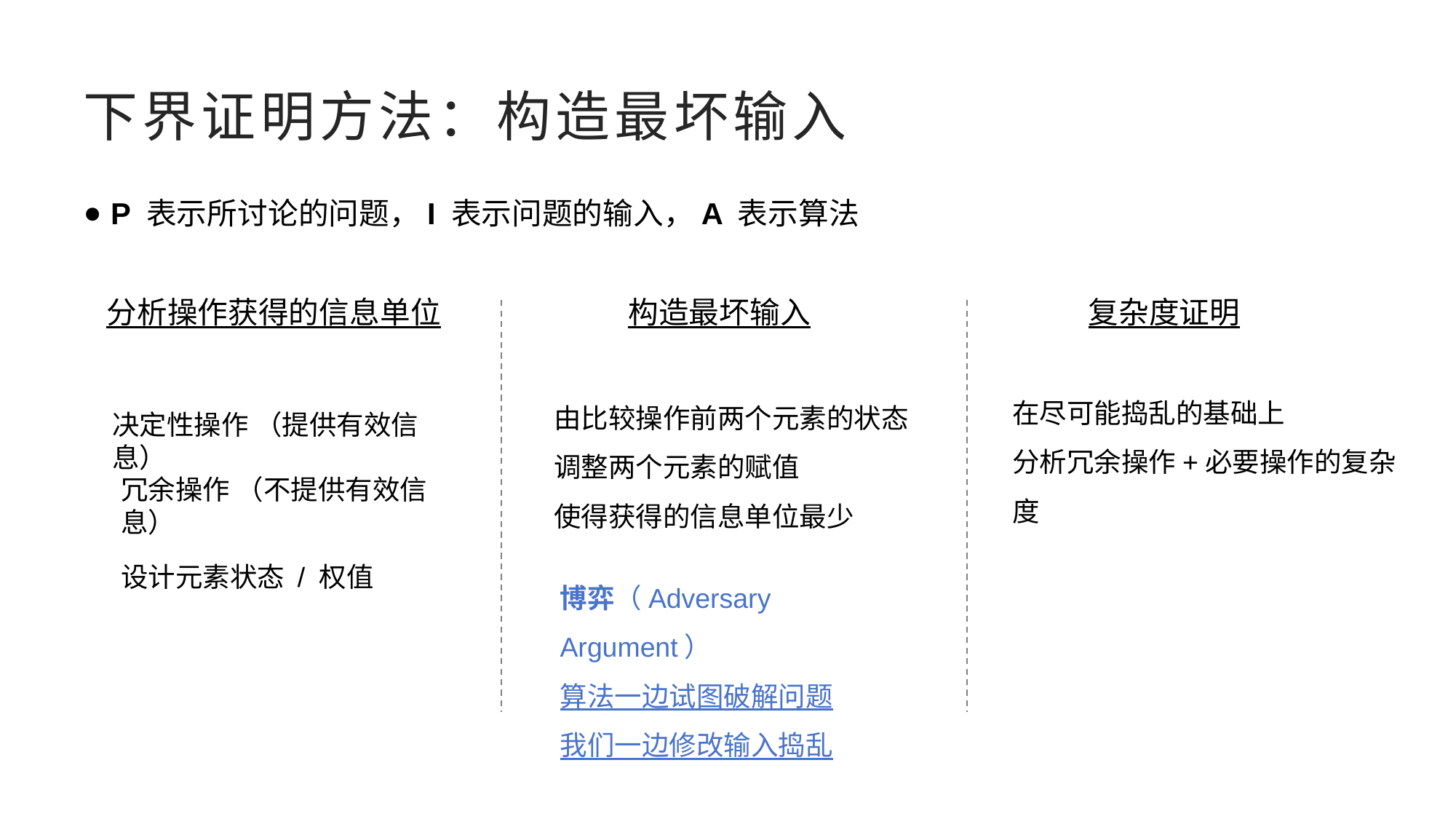

# 下界证明方法：构造最坏输入
P 表示所讨论的问题，I 表示问题的输入，A 表示算法
分析操作获得的信息单位
构造最坏输入
复杂度证明
在尽可能捣乱的基础上
分析冗余操作+必要操作的复杂度
由比较操作前两个元素的状态
调整两个元素的赋值
使得获得的信息单位最少
决定性操作 （提供有效信息）
冗余操作 （不提供有效信息）
设计元素状态 / 权值
博弈（Adversary Argument）
算法一边试图破解问题
我们一边修改输入捣乱